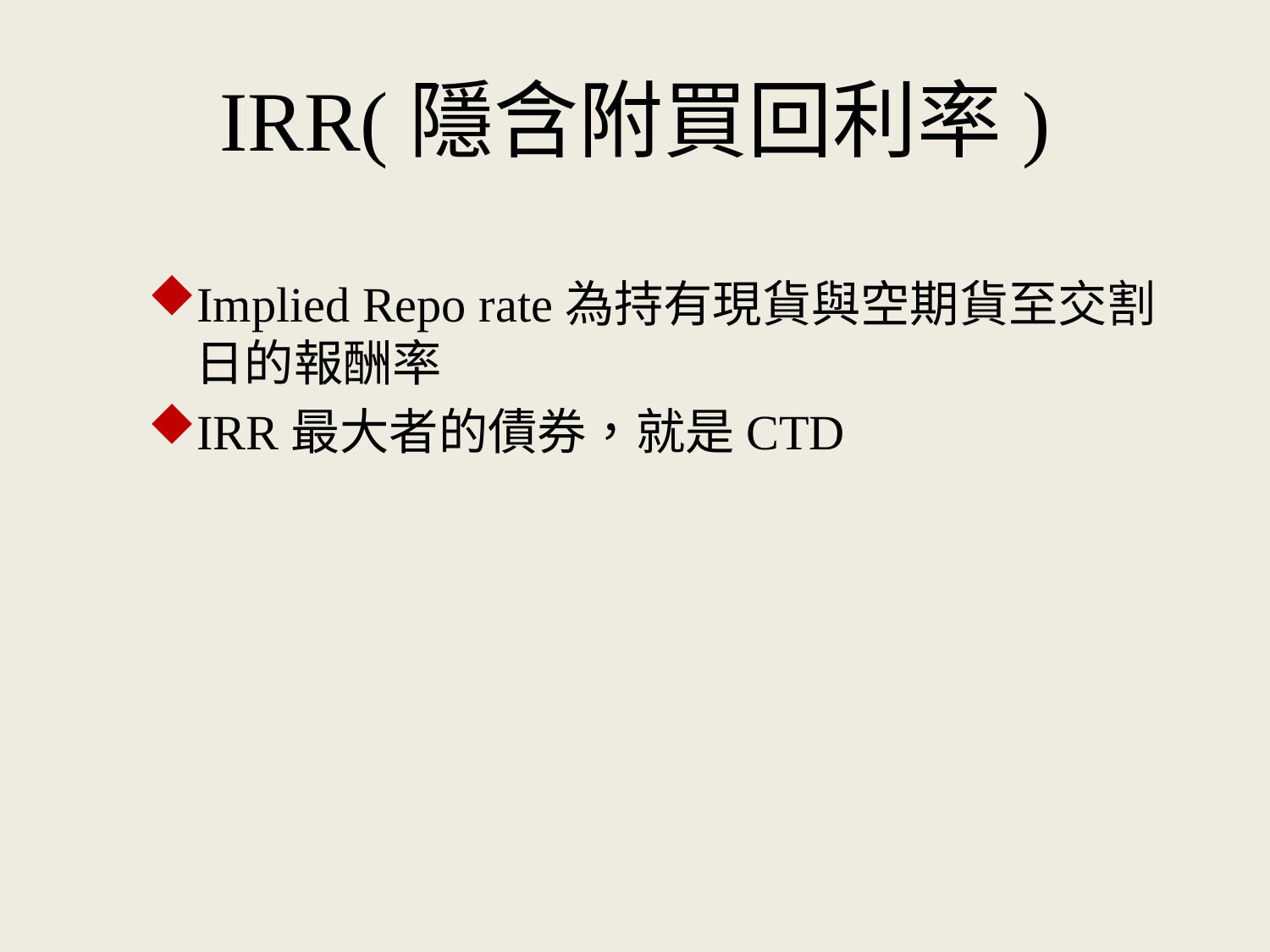

# IRR(隱含附買回利率)
Implied Repo rate為持有現貨與空期貨至交割日的報酬率
IRR最大者的債券，就是CTD